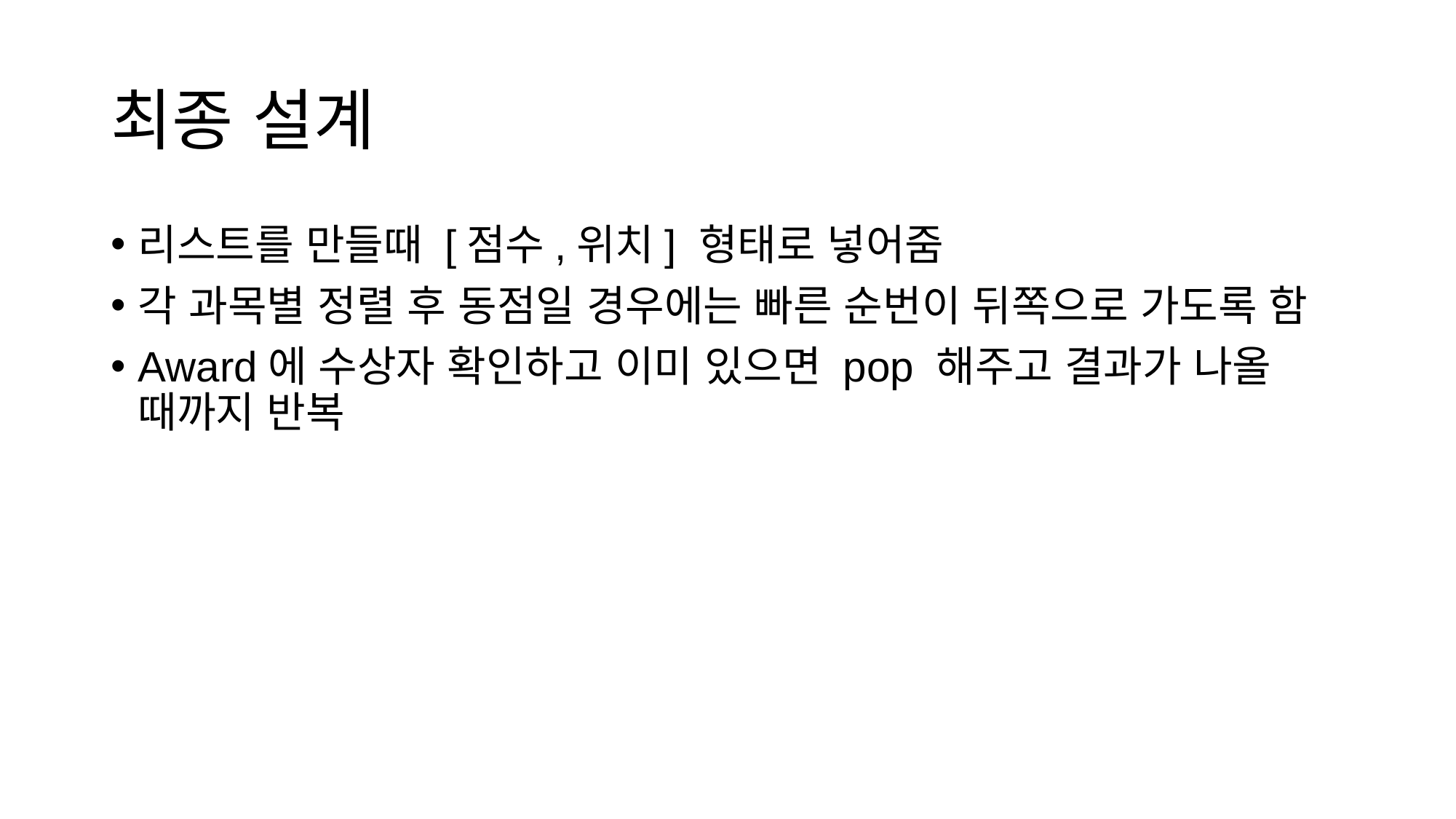

# 최종 설계
리스트를 만들때 [점수,위치] 형태로 넣어줌
각 과목별 정렬 후 동점일 경우에는 빠른 순번이 뒤쪽으로 가도록 함
Award에 수상자 확인하고 이미 있으면 pop 해주고 결과가 나올 때까지 반복